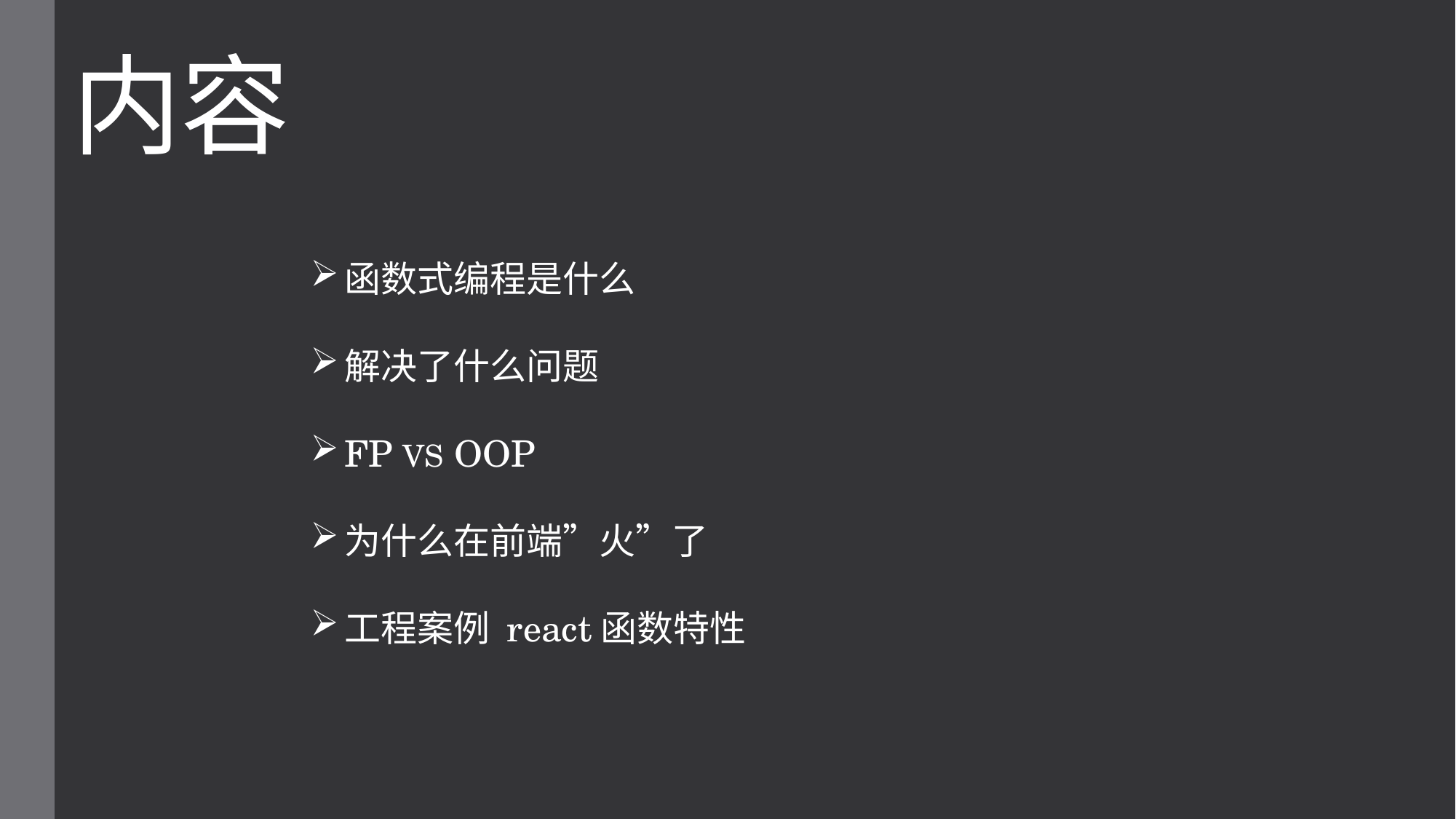

# 内容
函数式编程是什么

解决了什么问题

FP VS OOP

为什么在前端”火”了

工程案例 react函数特性